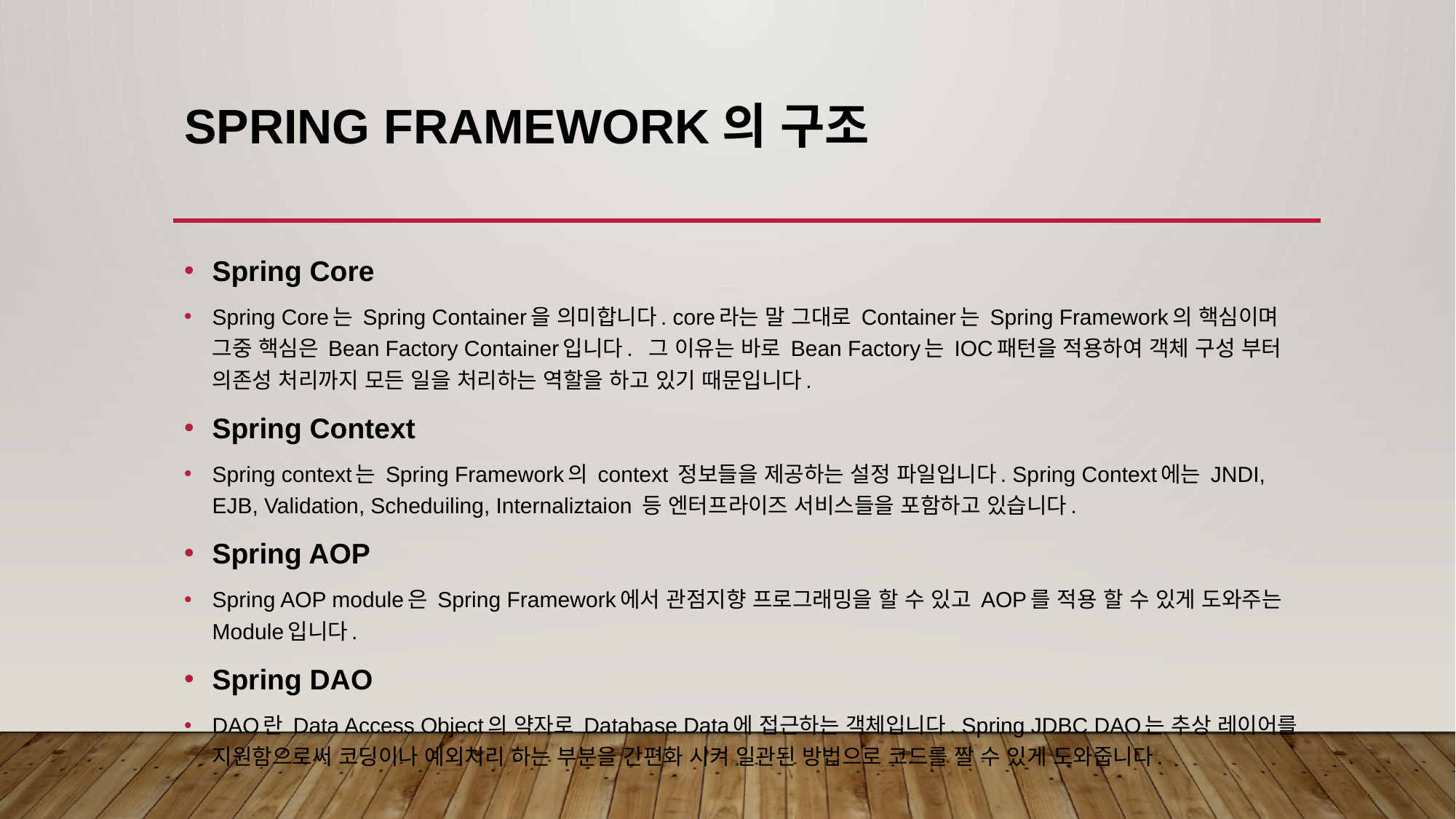

# Spring Framework의 구조
Spring Core
Spring Core는 Spring Container을 의미합니다. core라는 말 그대로 Container는 Spring Framework의 핵심이며 그중 핵심은 Bean Factory Container입니다.  그 이유는 바로 Bean Factory는 IOC패턴을 적용하여 객체 구성 부터 의존성 처리까지 모든 일을 처리하는 역할을 하고 있기 때문입니다.
Spring Context
Spring context는 Spring Framework의 context 정보들을 제공하는 설정 파일입니다. Spring Context에는 JNDI, EJB, Validation, Scheduiling, Internaliztaion 등 엔터프라이즈 서비스들을 포함하고 있습니다.
Spring AOP
Spring AOP module은 Spring Framework에서 관점지향 프로그래밍을 할 수 있고 AOP를 적용 할 수 있게 도와주는 Module입니다.
Spring DAO
DAO란 Data Access Object의 약자로 Database Data에 접근하는 객체입니다. Spring JDBC DAO는 추상 레이어를 지원함으로써 코딩이나 예외처리 하는 부분을 간편화 시켜 일관된 방법으로 코드를 짤 수 있게 도와줍니다.